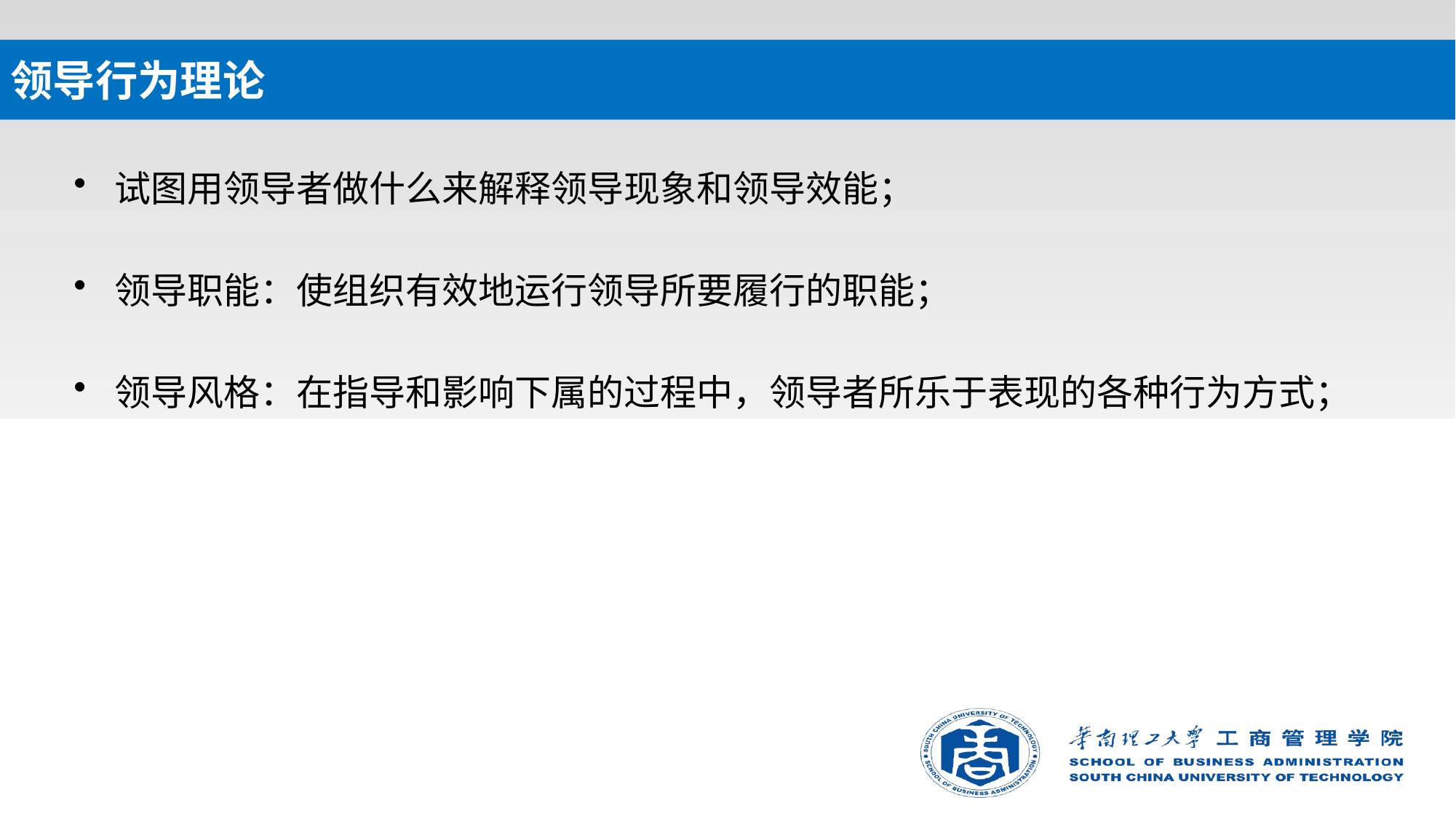

# 领导行为理论
试图用领导者做什么来解释领导现象和领导效能；

领导职能：使组织有效地运行领导所要履行的职能；

领导风格：在指导和影响下属的过程中，领导者所乐于表现的各种行为方式；